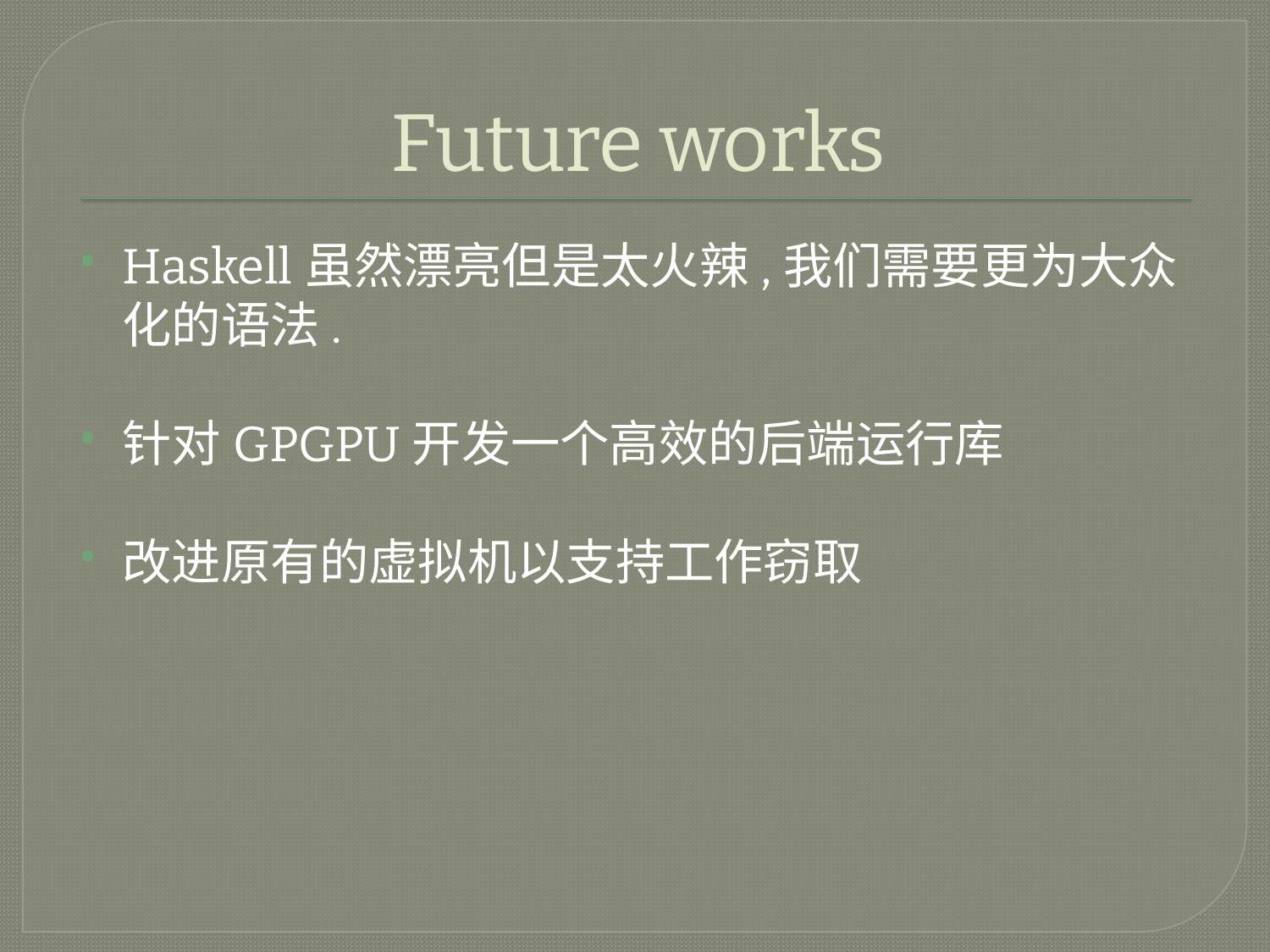

# Future works
Haskell虽然漂亮但是太火辣,我们需要更为大众化的语法.

针对GPGPU开发一个高效的后端运行库

改进原有的虚拟机以支持工作窃取